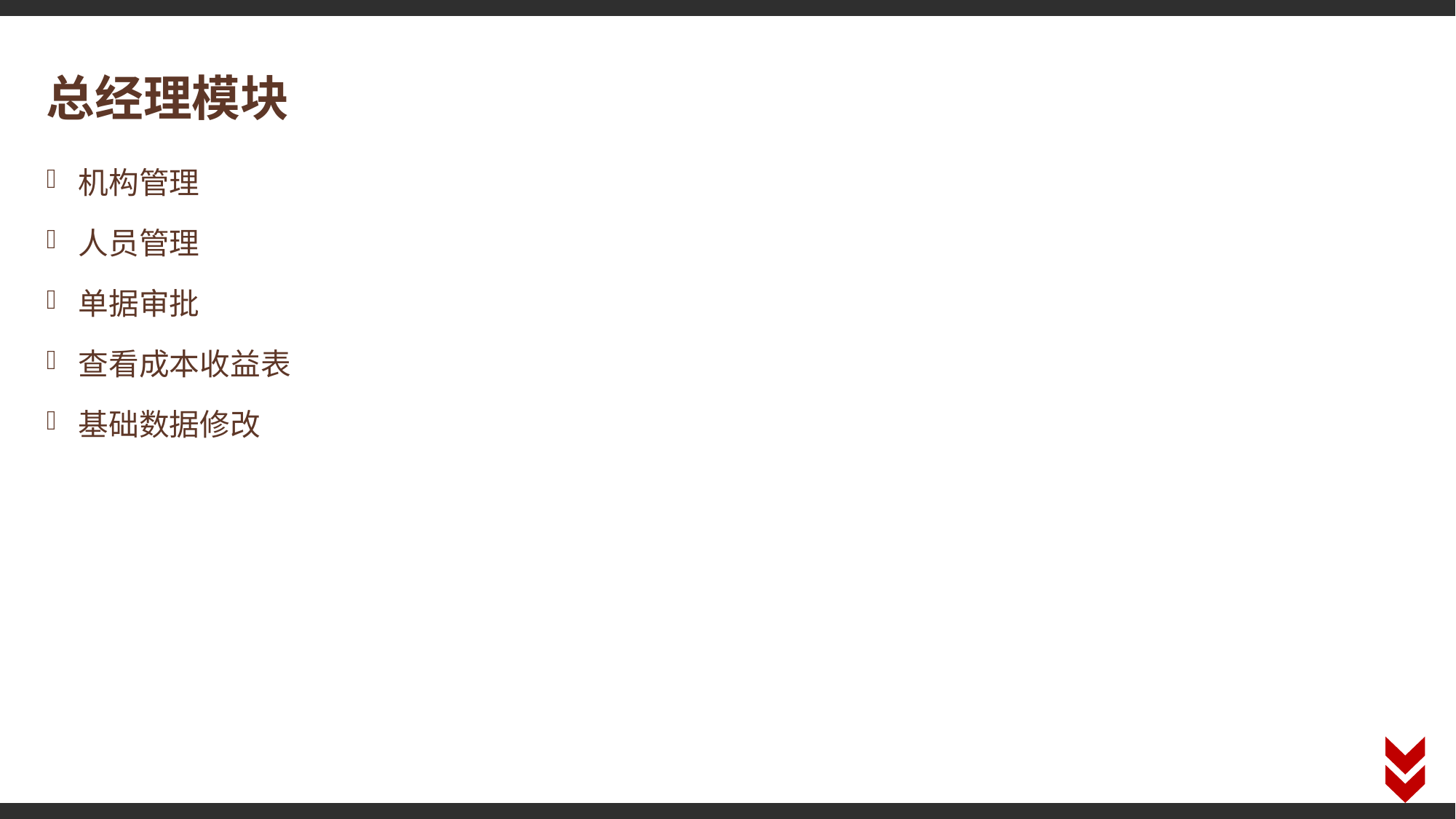

# 总经理模块
机构管理
人员管理
单据审批
查看成本收益表
基础数据修改